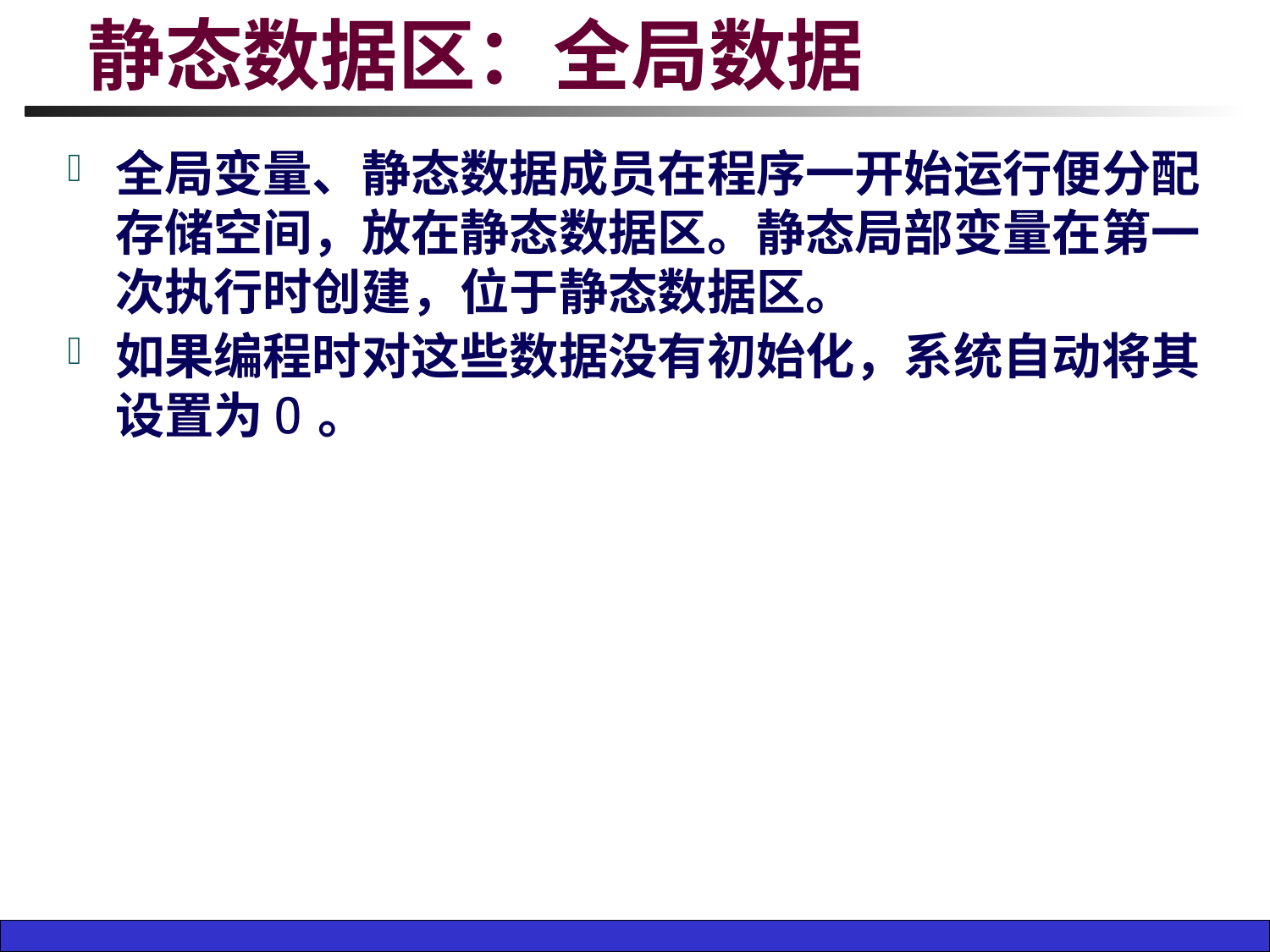

# 静态数据区：全局数据
全局变量、静态数据成员在程序一开始运行便分配存储空间，放在静态数据区。静态局部变量在第一次执行时创建，位于静态数据区。
如果编程时对这些数据没有初始化，系统自动将其设置为0。